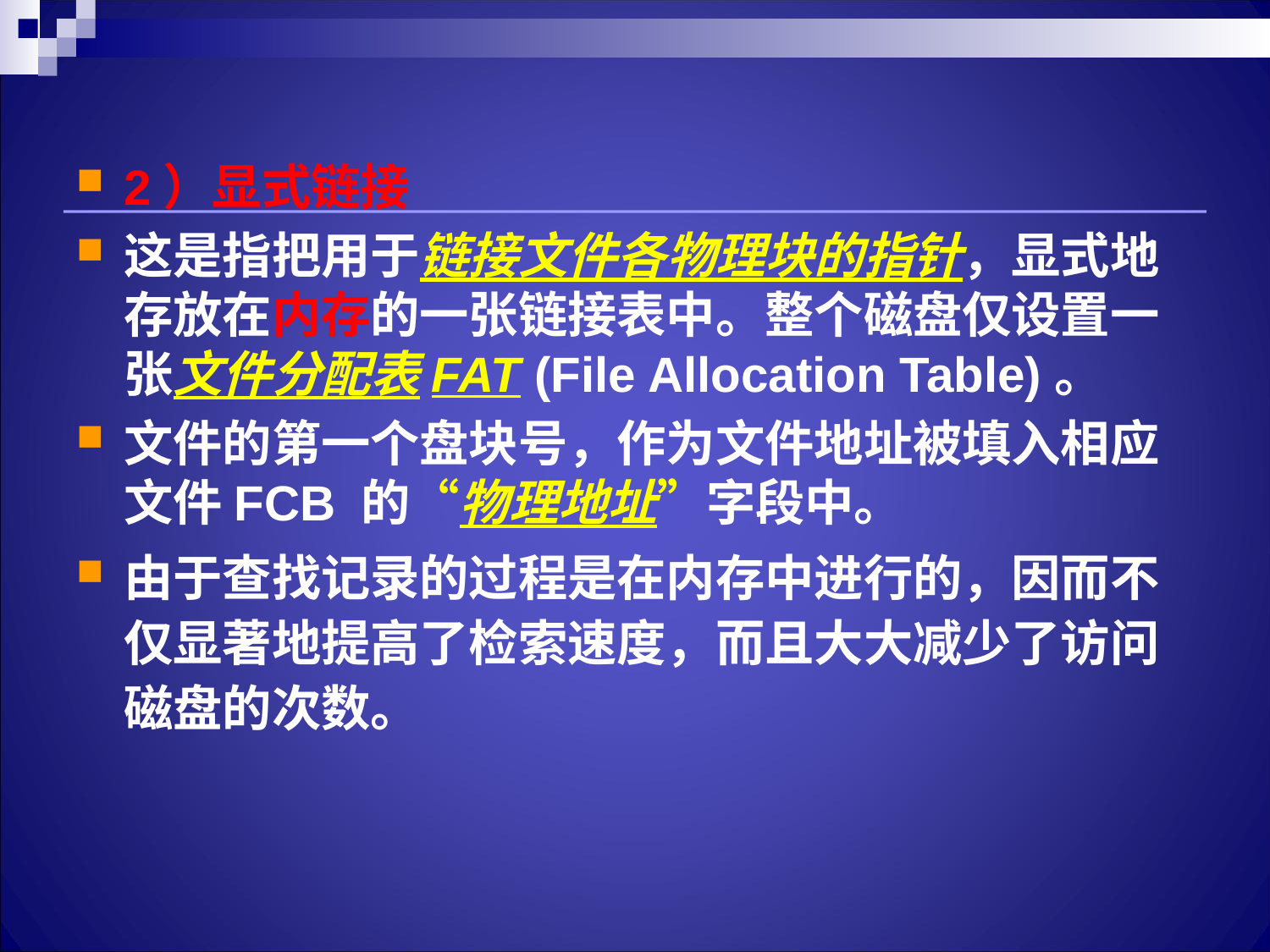

2）显式链接
这是指把用于链接文件各物理块的指针，显式地存放在内存的一张链接表中。整个磁盘仅设置一张文件分配表FAT (File Allocation Table)。
文件的第一个盘块号，作为文件地址被填入相应文件FCB 的“物理地址”字段中。
由于查找记录的过程是在内存中进行的，因而不仅显著地提高了检索速度，而且大大减少了访问磁盘的次数。